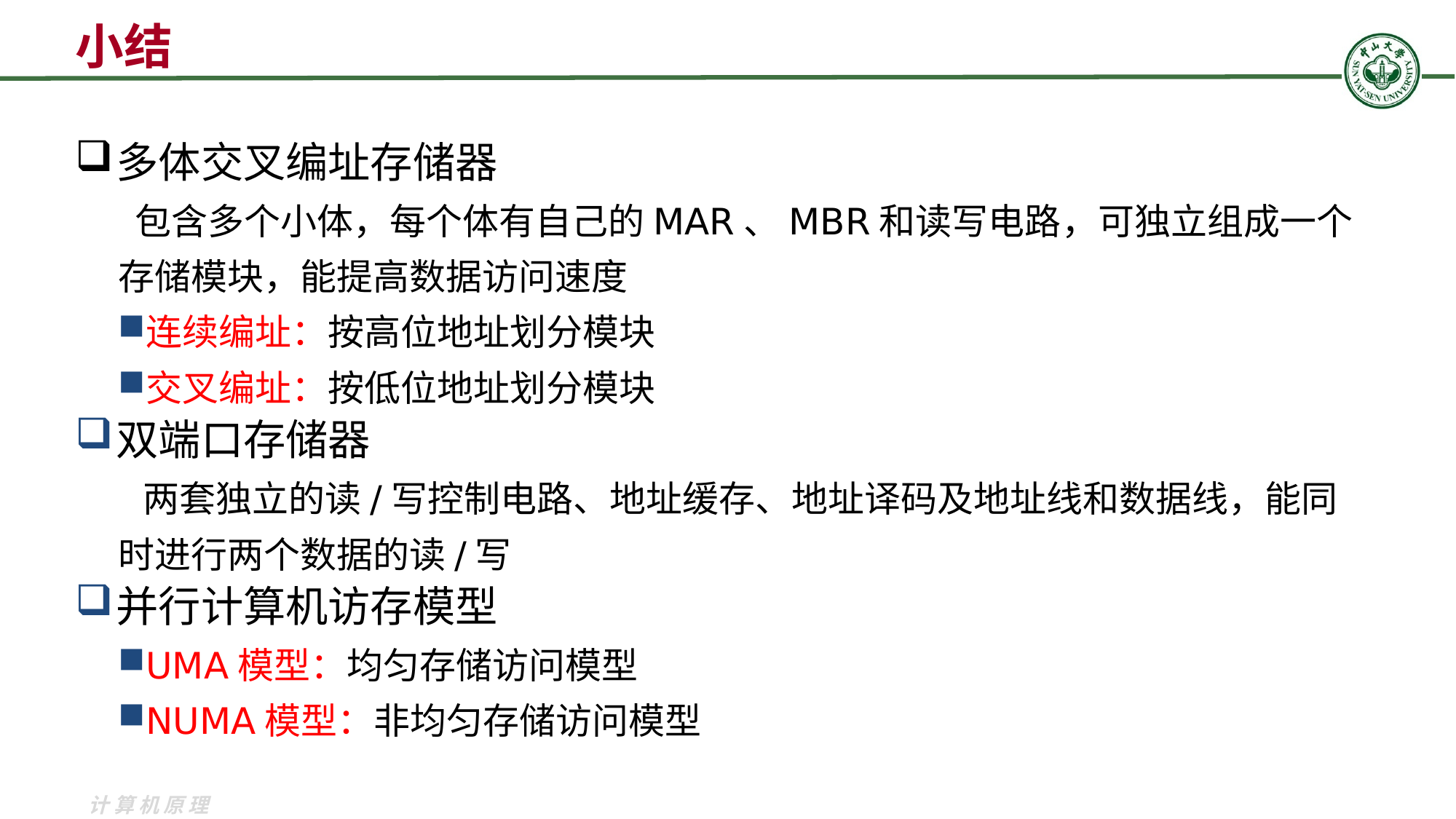

# 小结
多体交叉编址存储器
 包含多个小体，每个体有自己的MAR、MBR和读写电路，可独立组成一个存储模块，能提高数据访问速度
连续编址：按高位地址划分模块
交叉编址：按低位地址划分模块
双端口存储器
  两套独立的读/写控制电路、地址缓存、地址译码及地址线和数据线，能同时进行两个数据的读/写
并行计算机访存模型
UMA模型：均匀存储访问模型
NUMA模型：非均匀存储访问模型